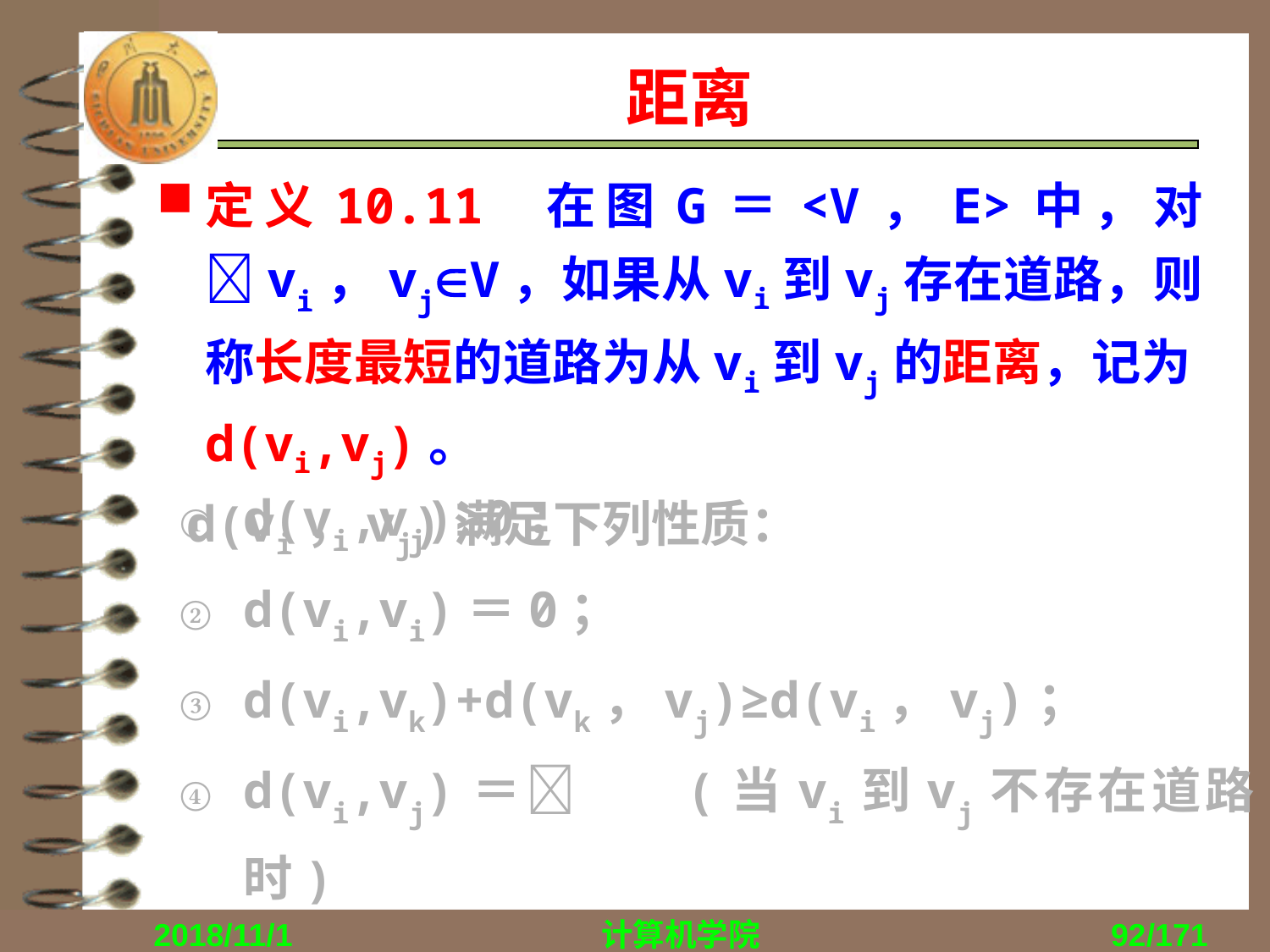

距离
定义10.11 在图G＝<V，E>中，对∀vi，vj∈V，如果从vi到vj存在道路，则称长度最短的道路为从vi到vj的距离，记为d(vi,vj)。
 d(vi，vj)满足下列性质：
d(vi,vj)≥0；
d(vi,vi)＝0；
d(vi,vk)+d(vk，vj)≥d(vi，vj)；
d(vi,vj)＝∞	  (当vi到vj不存在道路时)
2018/11/1
计算机学院
92/171